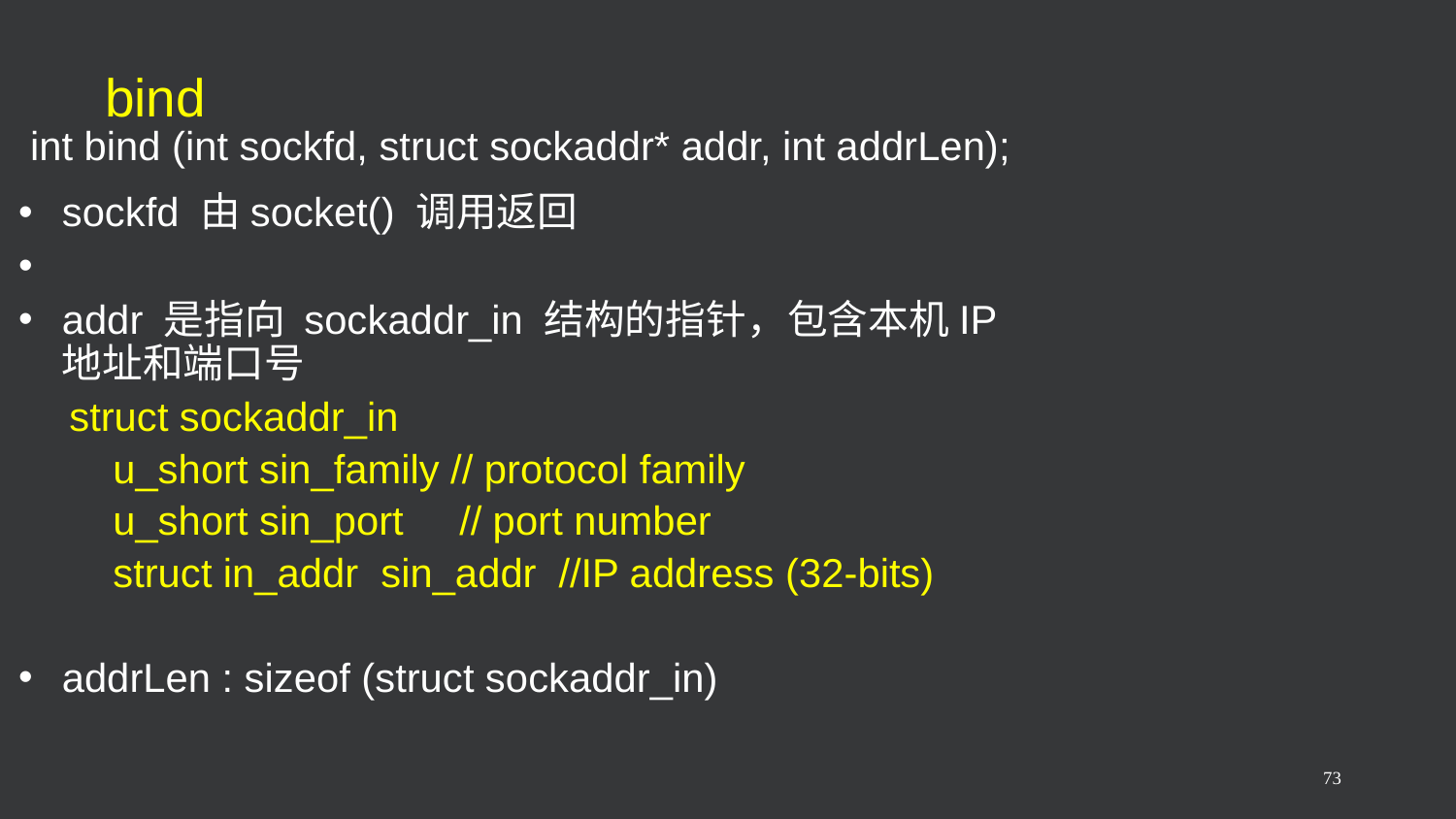

# bind
     int bind (int sockfd, struct sockaddr* addr, int addrLen);
sockfd 由socket() 调用返回

addr 是指向 sockaddr_in 结构的指针，包含本机IP 地址和端口号
struct sockaddr_in
u_short sin_family // protocol family
u_short sin_port     // port number
struct in_addr  sin_addr  //IP address (32-bits)

addrLen : sizeof (struct sockaddr_in)
73